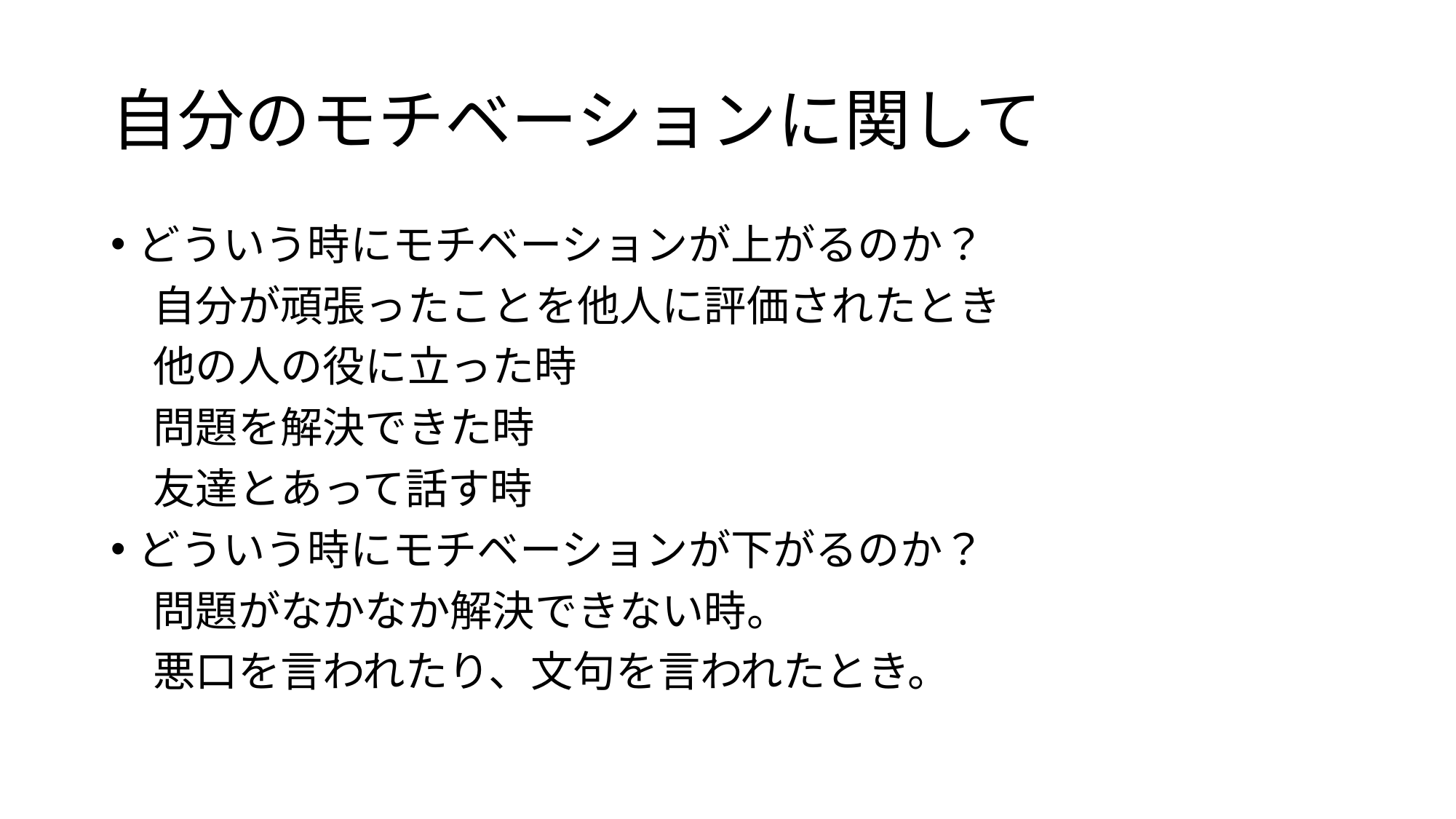

# 自分のモチベーションに関して
どういう時にモチベーションが上がるのか？
　自分が頑張ったことを他人に評価されたとき
　他の人の役に立った時
　問題を解決できた時
　友達とあって話す時
どういう時にモチベーションが下がるのか？
　問題がなかなか解決できない時。
　悪口を言われたり、文句を言われたとき。